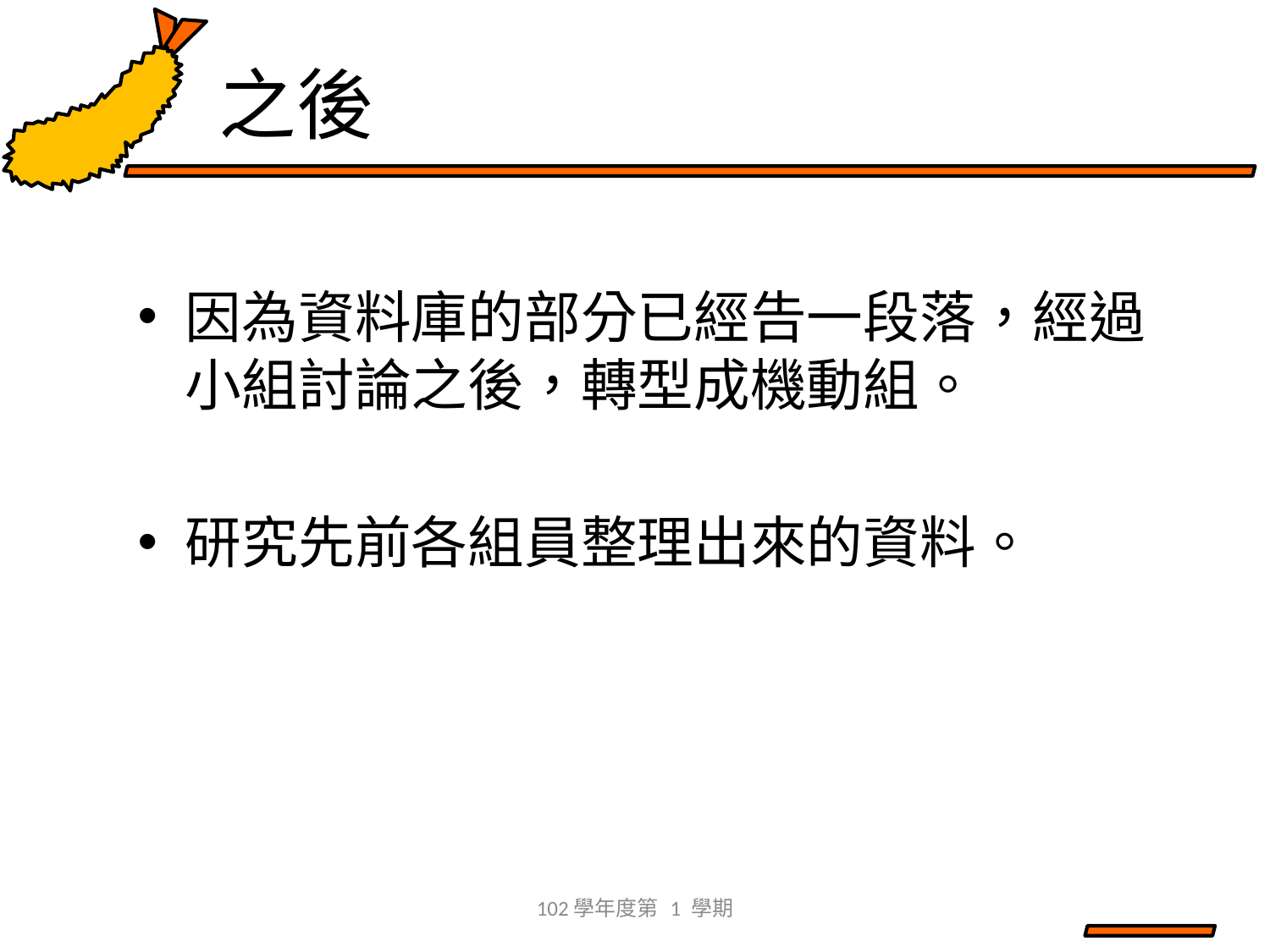

# 之後

因為資料庫的部分已經告一段落，經過小組討論之後，轉型成機動組。

研究先前各組員整理出來的資料。
102學年度第 1 學期